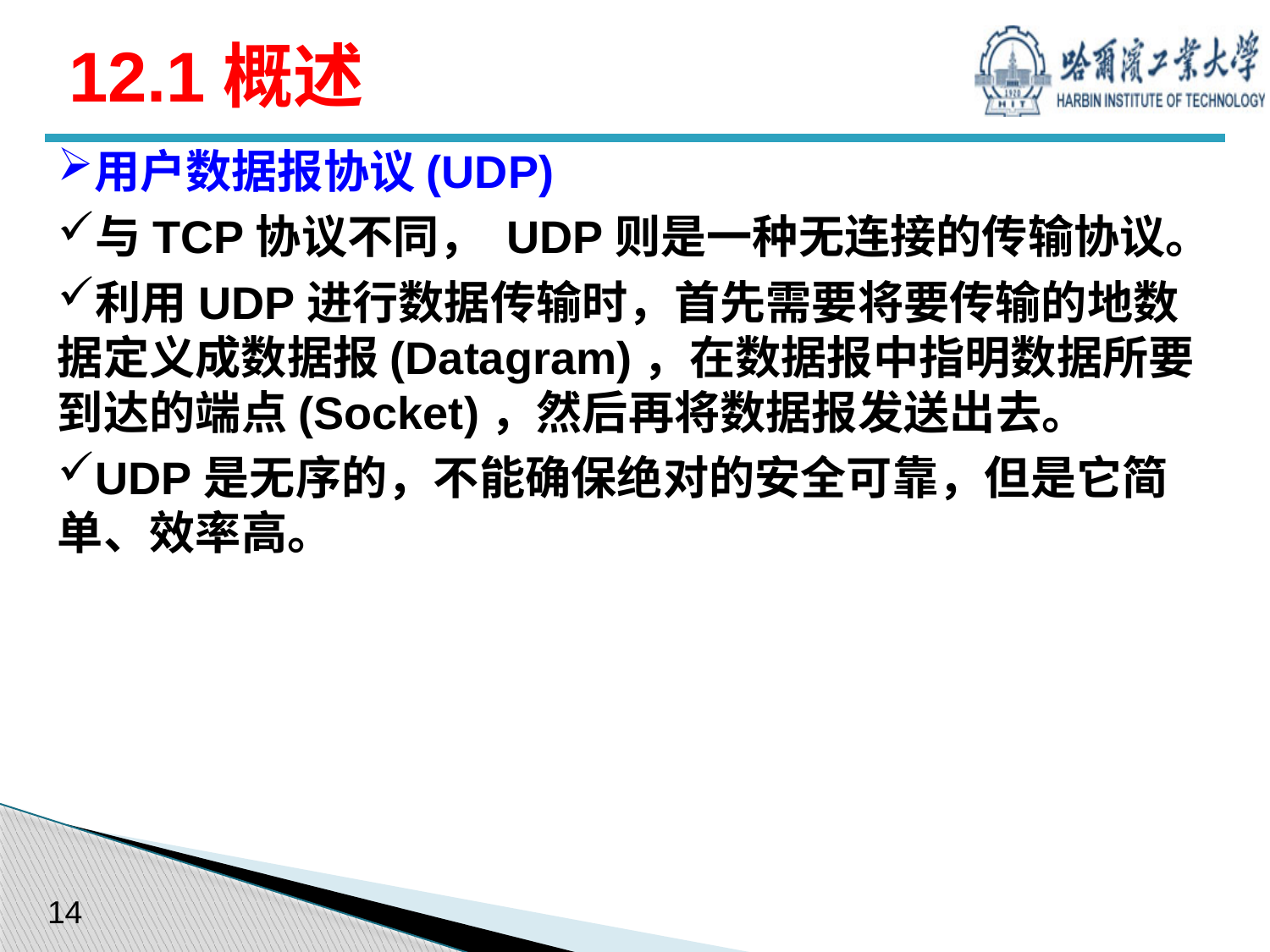

# 12.1概述
用户数据报协议(UDP)
与TCP协议不同， UDP则是一种无连接的传输协议。
利用UDP进行数据传输时，首先需要将要传输的地数据定义成数据报(Datagram)，在数据报中指明数据所要到达的端点(Socket)，然后再将数据报发送出去。
UDP是无序的，不能确保绝对的安全可靠，但是它简单、效率高。